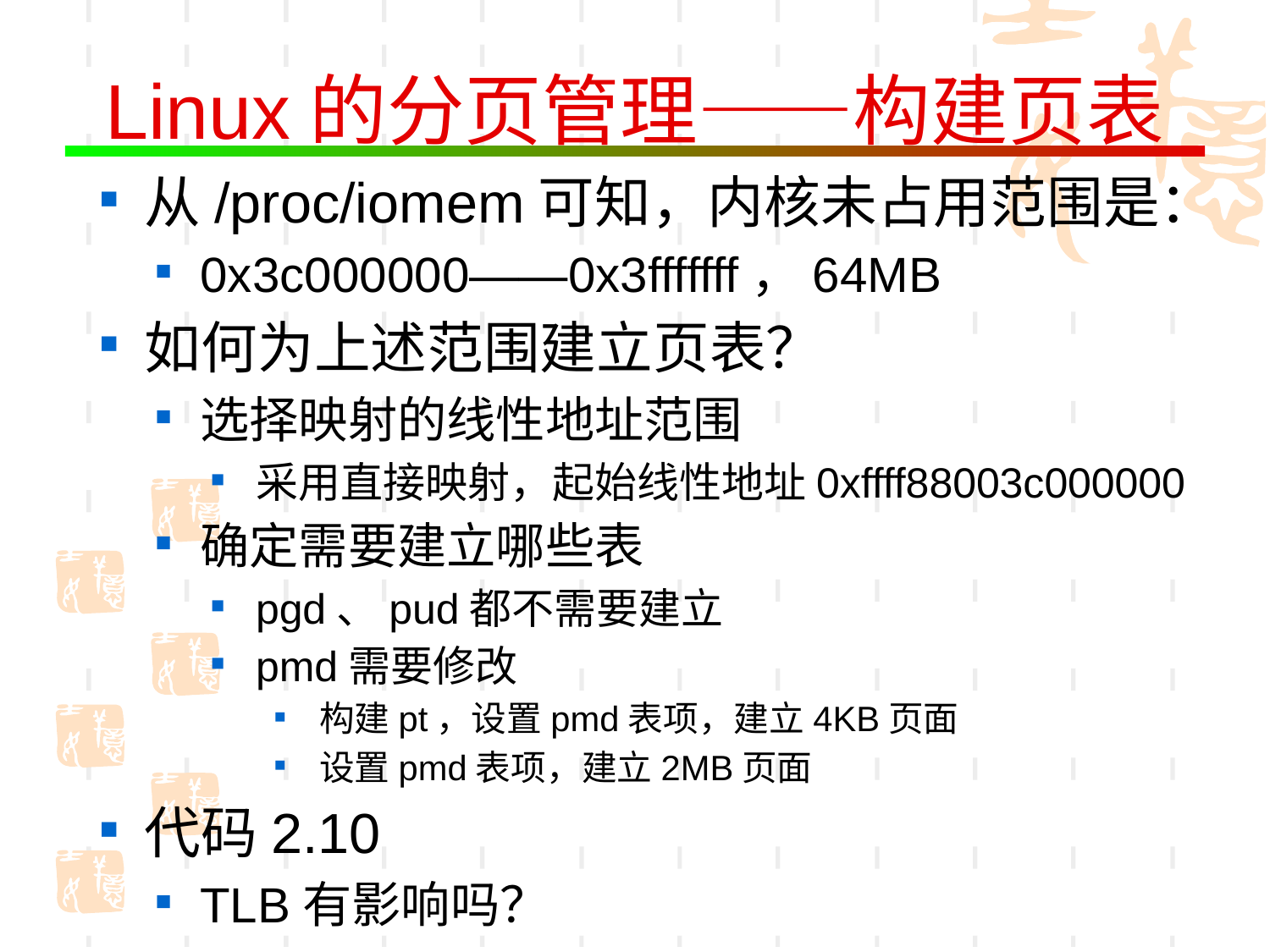

# Linux的分页管理——构建页表
从/proc/iomem可知，内核未占用范围是：
0x3c000000——0x3fffffff，64MB
如何为上述范围建立页表？
选择映射的线性地址范围
采用直接映射，起始线性地址0xffff88003c000000
确定需要建立哪些表
pgd、pud都不需要建立
pmd需要修改
构建pt，设置pmd表项，建立4KB页面
设置pmd表项，建立2MB页面
代码2.10
TLB有影响吗？